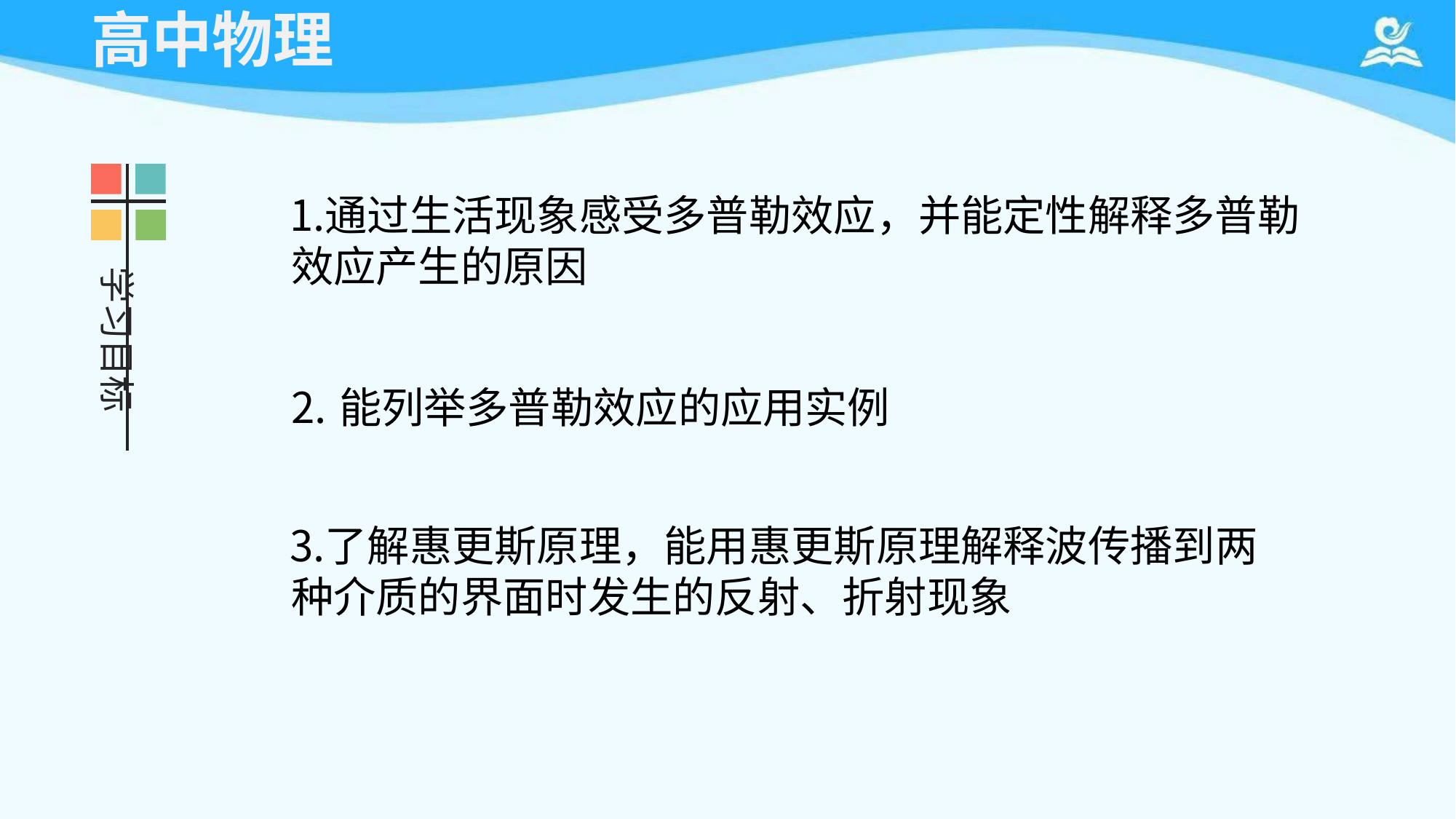

# 高中物理

通过生活现象感受多普勒效应，并能定性解释多普勒 效应产生的原因

能列举多普勒效应的应用实例

了解惠更斯原理，能用惠更斯原理解释波传播到两 种介质的界面时发生的反射、折射现象

学习目标